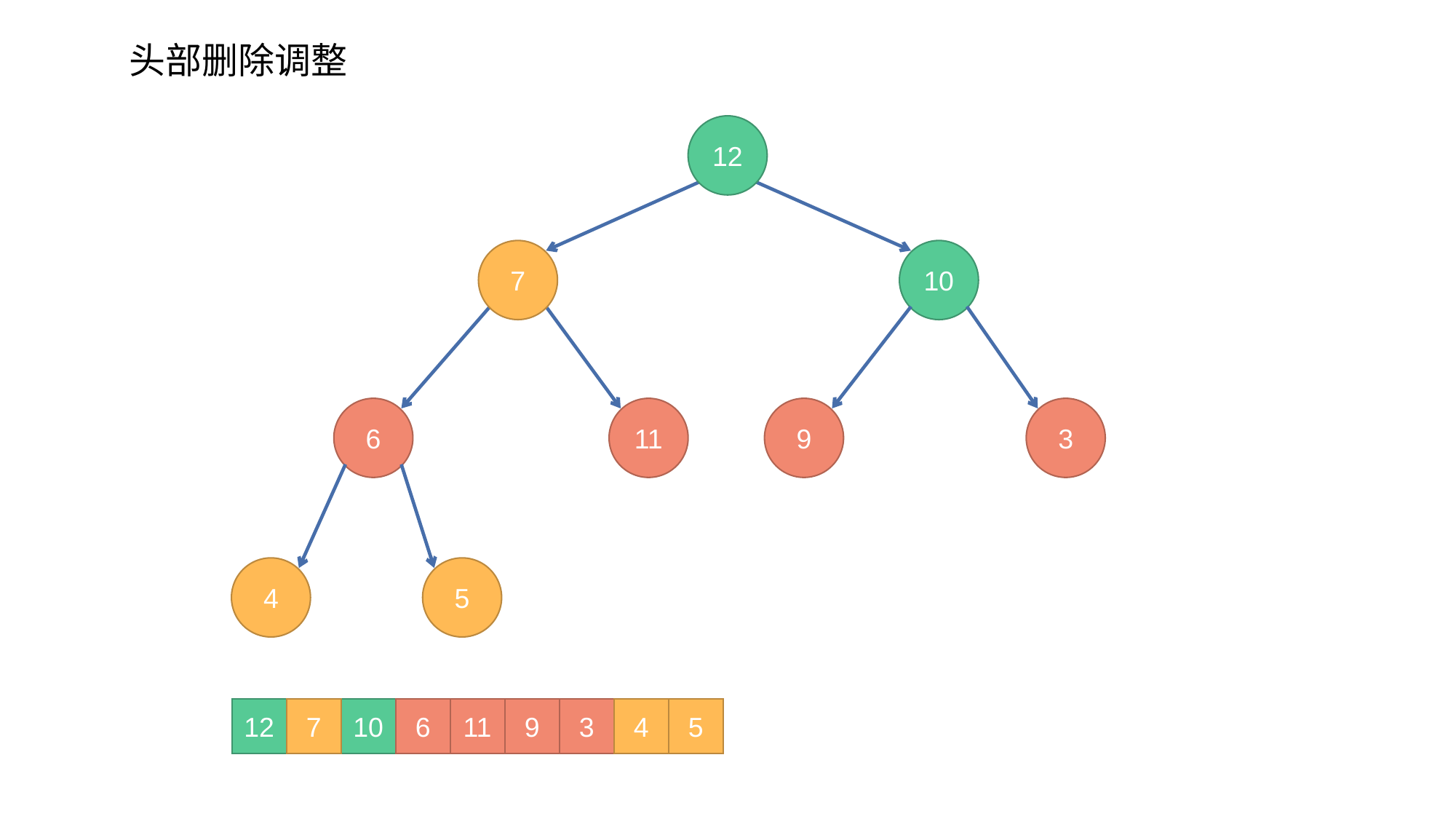

头部删除调整
12
7
10
6
11
9
3
4
5
12
7
10
6
11
9
3
4
5